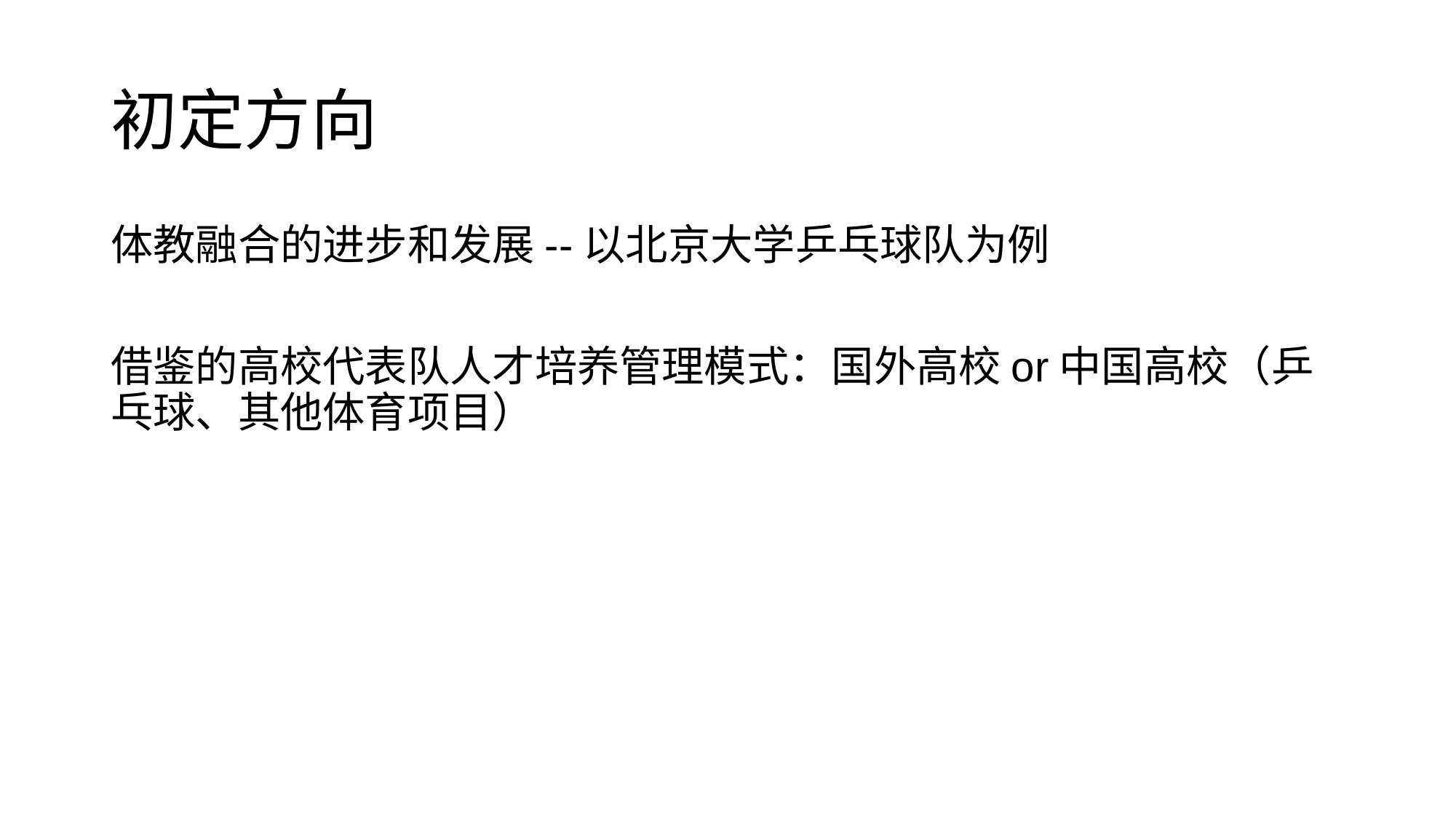

# 初定方向
体教融合的进步和发展--以北京大学乒乓球队为例

借鉴的高校代表队人才培养管理模式：国外高校or中国高校（乒乓球、其他体育项目）